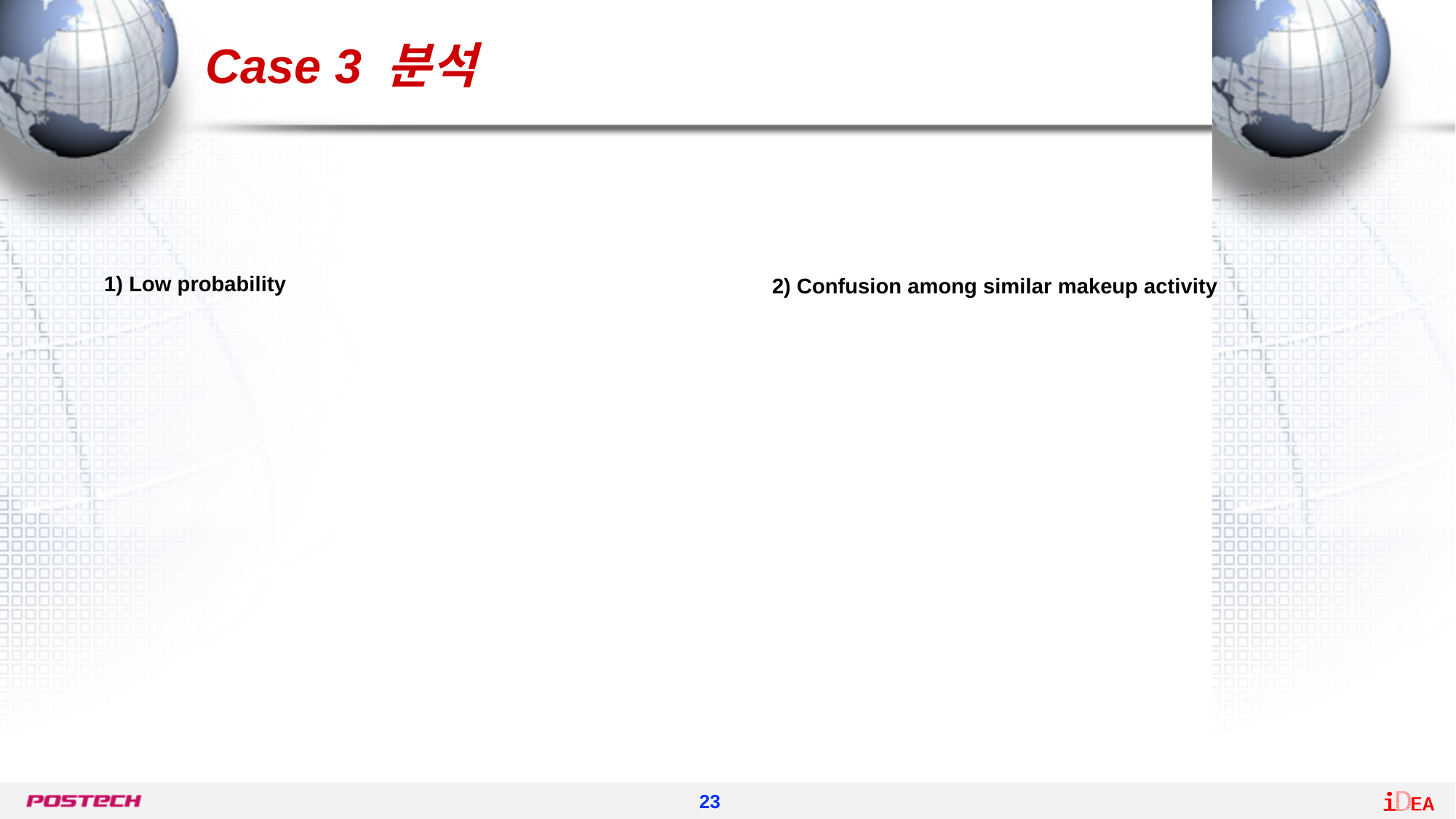

# Case 3 분석

1) Low probability
2) Confusion among similar makeup activity